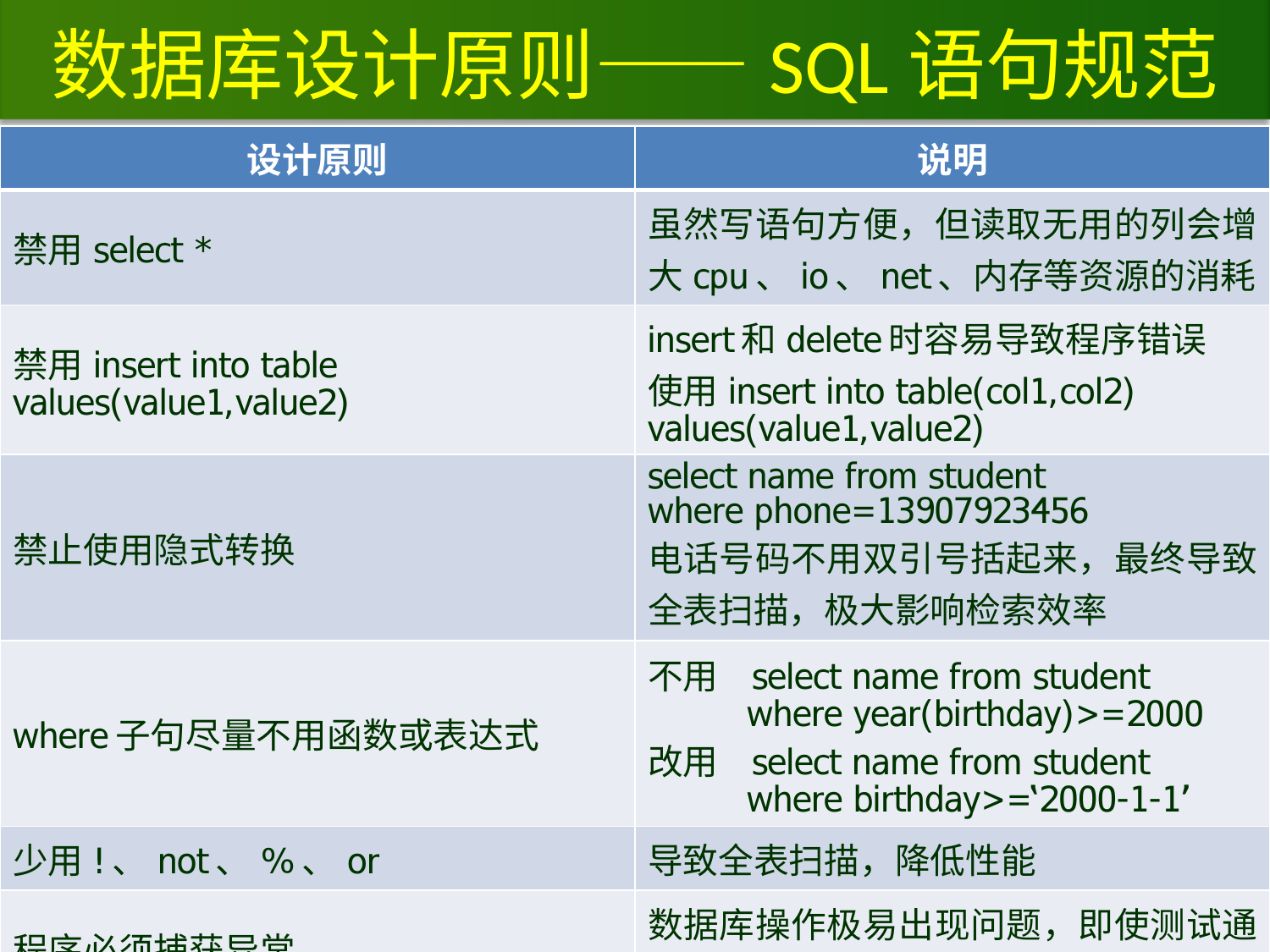

# 数据库设计原则——SQL语句规范
| 设计原则 | 说明 |
| --- | --- |
| 禁用select \* | 虽然写语句方便，但读取无用的列会增大cpu、io、net、内存等资源的消耗 |
| 禁用insert into table values(value1,value2) | insert和delete时容易导致程序错误 使用insert into table(col1,col2) values(value1,value2) |
| 禁止使用隐式转换 | select name from student where phone=13907923456 电话号码不用双引号括起来，最终导致全表扫描，极大影响检索效率 |
| where子句尽量不用函数或表达式 | 不用 select name from student where year(birthday)>=2000 改用 select name from student where birthday>=‘2000-1-1’ |
| 少用!、not、%、or | 导致全表扫描，降低性能 |
| 程序必须捕获异常 | 数据库操作极易出现问题，即使测试通过也要捕获异常，并给出相应处理 |